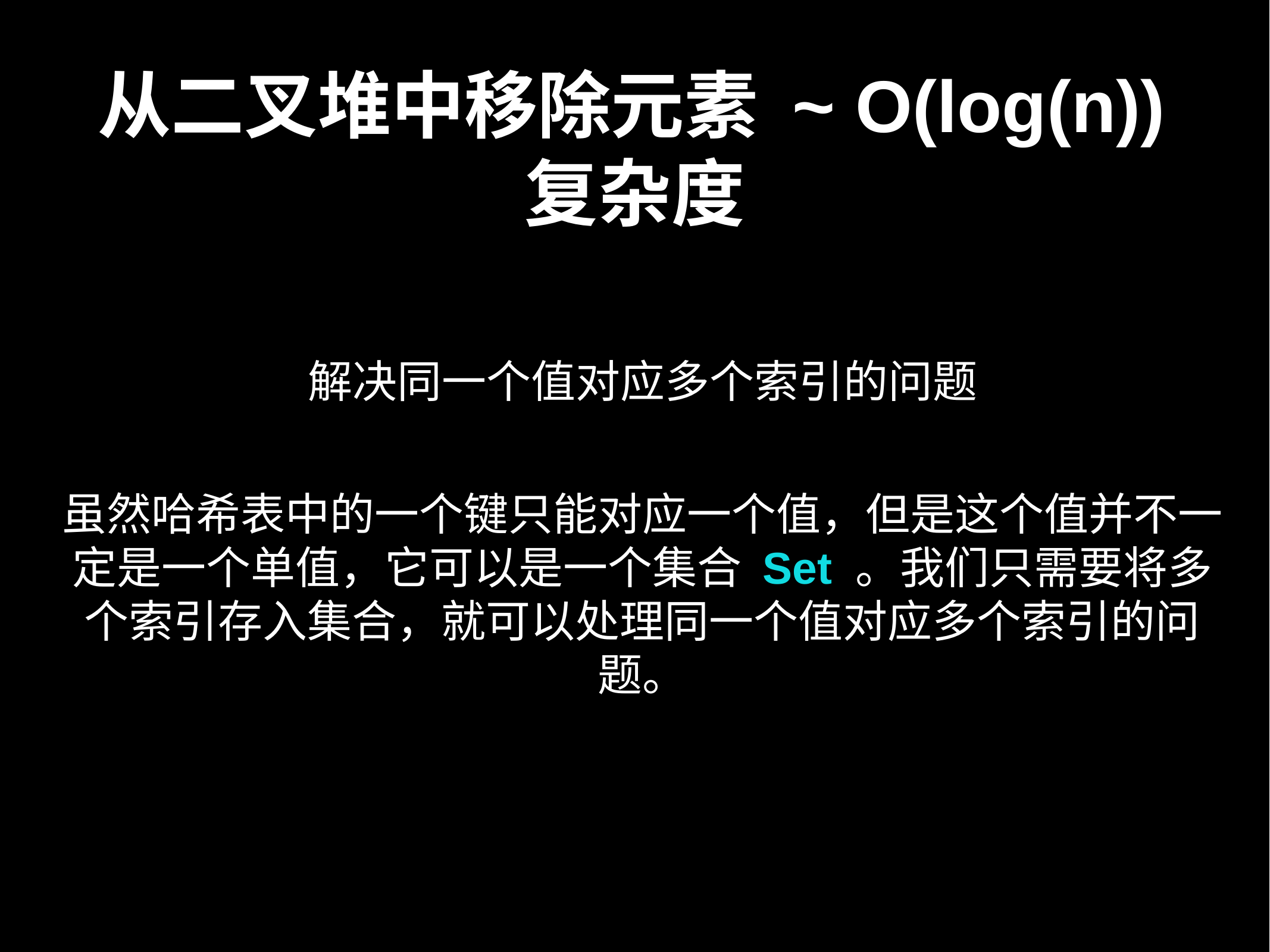

# 从二叉堆中移除元素 ~ O(log(n))复杂度
解决同一个值对应多个索引的问题
虽然哈希表中的一个键只能对应一个值，但是这个值并不一定是一个单值，它可以是一个集合 Set 。我们只需要将多个索引存入集合，就可以处理同一个值对应多个索引的问题。